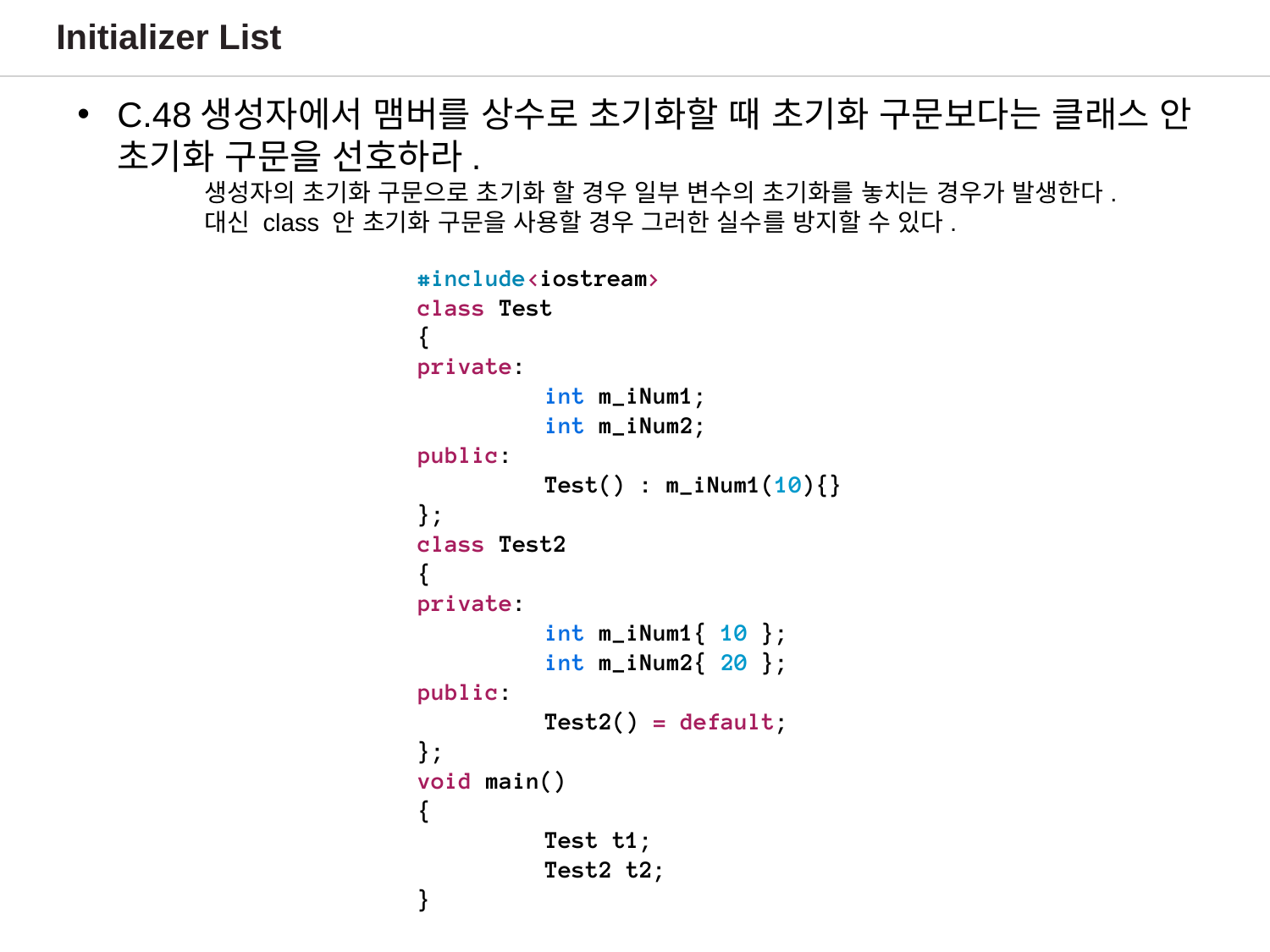

Initializer List
C.48생성자에서 맴버를 상수로 초기화할 때 초기화 구문보다는 클래스 안 초기화 구문을 선호하라.
	생성자의 초기화 구문으로 초기화 할 경우 일부 변수의 초기화를 놓치는 경우가 발생한다.
	대신 class 안 초기화 구문을 사용할 경우 그러한 실수를 방지할 수 있다.
#include<iostream>
class Test
{
private:
	int m_iNum1;
	int m_iNum2;
public:
	Test() : m_iNum1(10){}
};
class Test2
{
private:
	int m_iNum1{ 10 };
	int m_iNum2{ 20 };
public:
	Test2() = default;
};
void main()
{
	Test t1;
	Test2 t2;
}